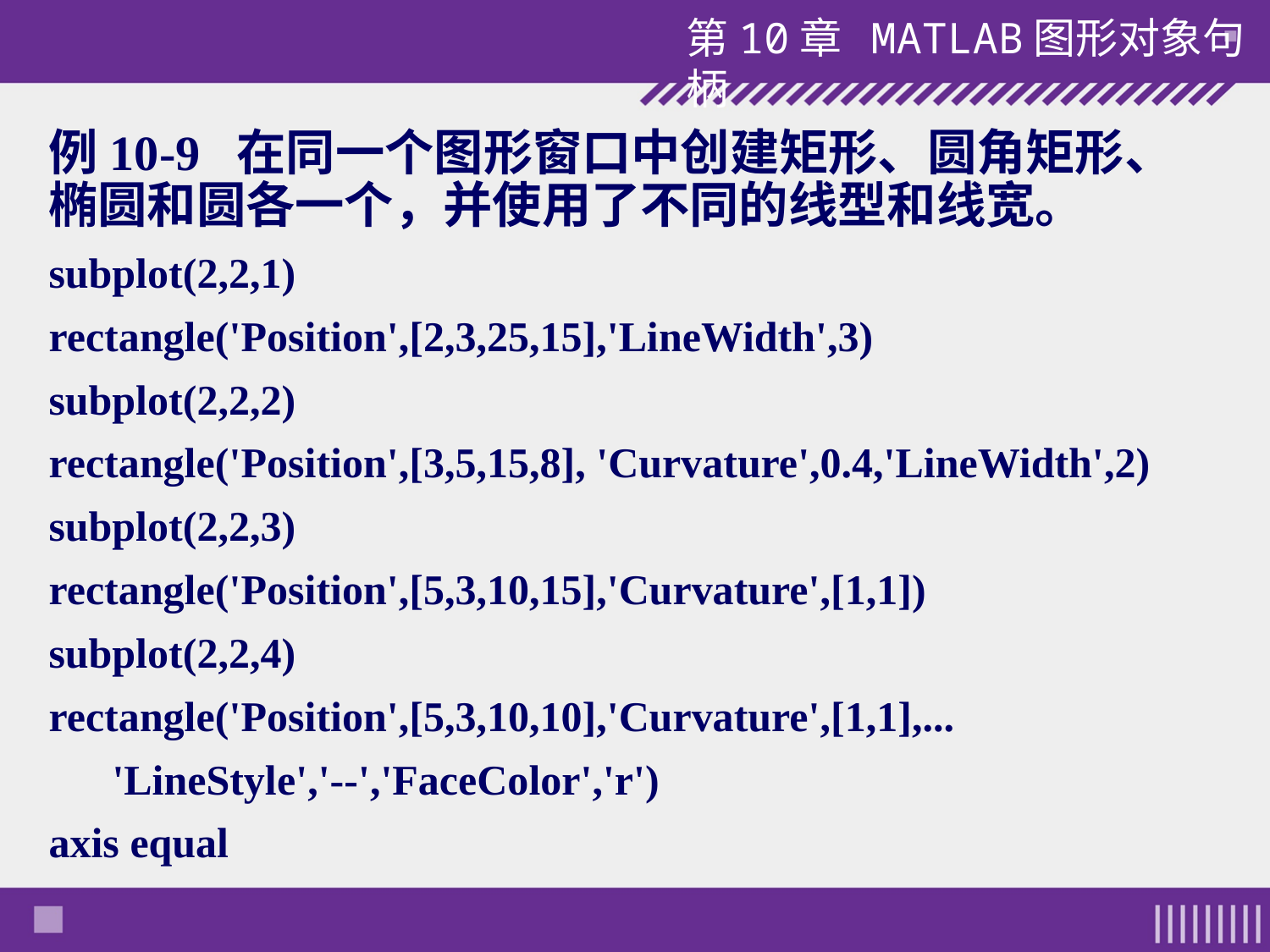

例10-9  在同一个图形窗口中创建矩形、圆角矩形、椭圆和圆各一个，并使用了不同的线型和线宽。
subplot(2,2,1)
rectangle('Position',[2,3,25,15],'LineWidth',3)
subplot(2,2,2)
rectangle('Position',[3,5,15,8], 'Curvature',0.4,'LineWidth',2)
subplot(2,2,3)
rectangle('Position',[5,3,10,15],'Curvature',[1,1])
subplot(2,2,4)
rectangle('Position',[5,3,10,10],'Curvature',[1,1],...
      'LineStyle','--','FaceColor','r')
axis equal